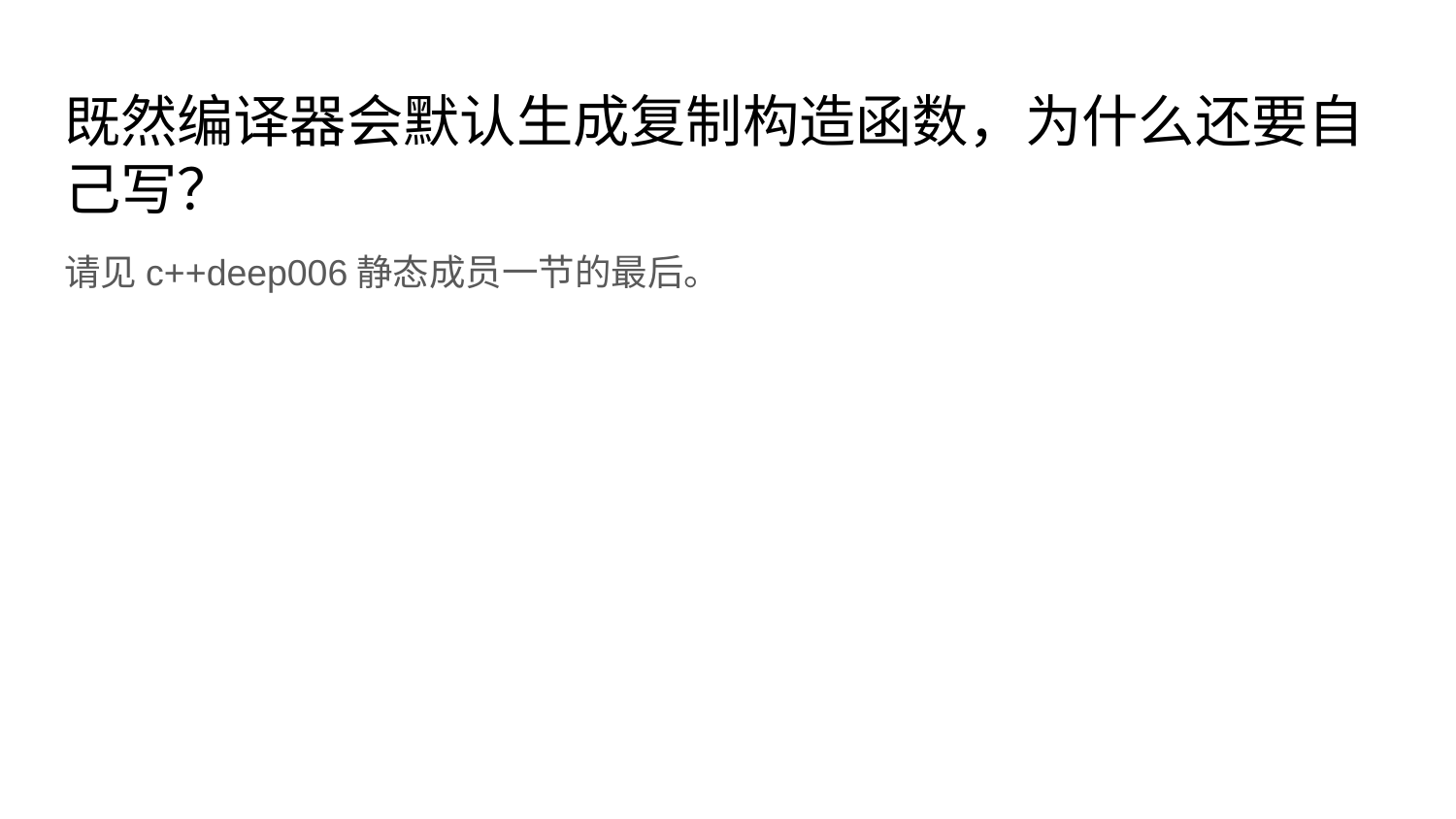

# 既然编译器会默认生成复制构造函数，为什么还要自己写？
请见c++deep006静态成员一节的最后。